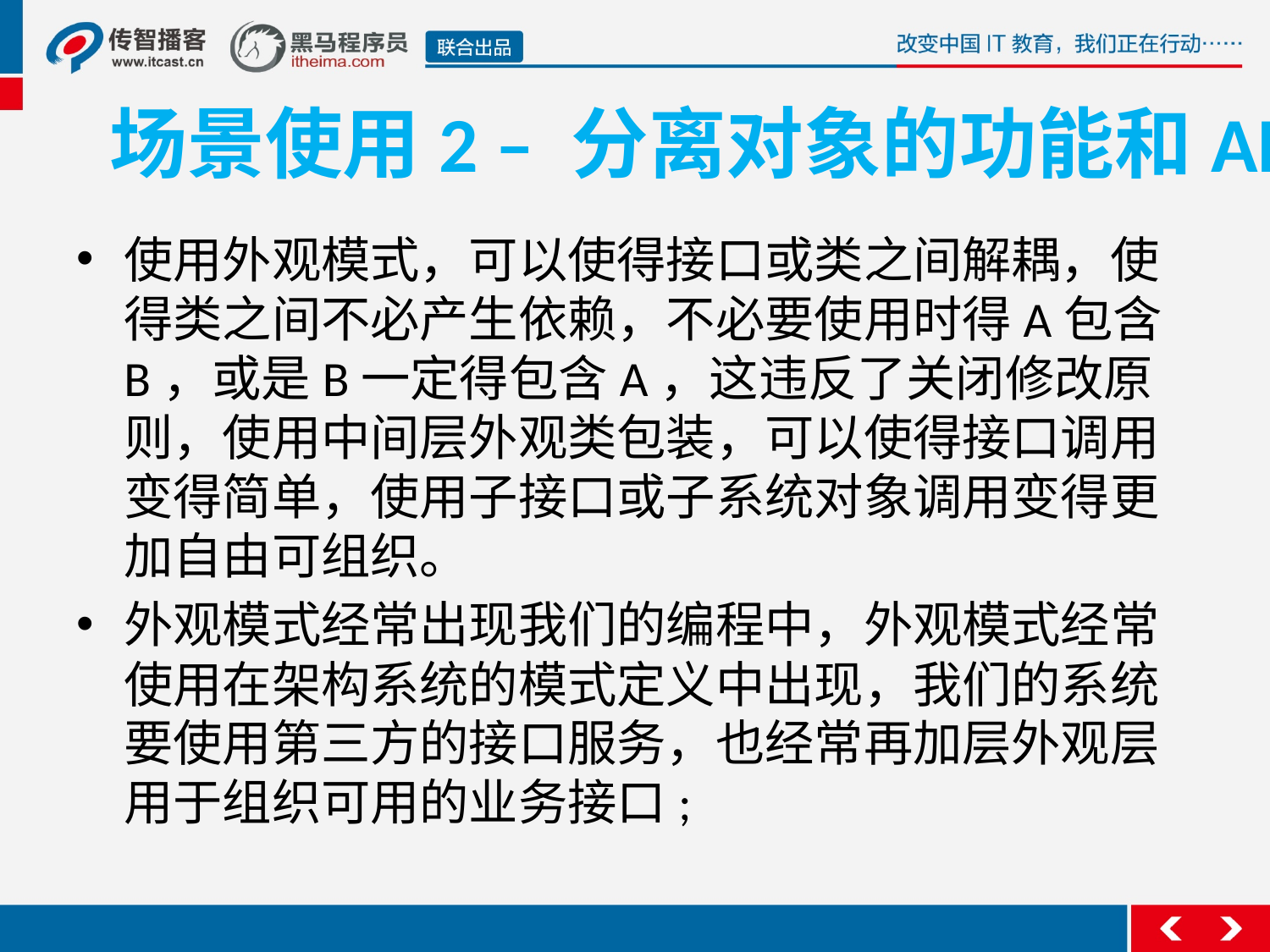

# 场景使用2 – 分离对象的功能和API
使用外观模式，可以使得接口或类之间解耦，使得类之间不必产生依赖，不必要使用时得A包含B，或是B一定得包含A，这违反了关闭修改原则，使用中间层外观类包装，可以使得接口调用变得简单，使用子接口或子系统对象调用变得更加自由可组织。
外观模式经常出现我们的编程中，外观模式经常使用在架构系统的模式定义中出现，我们的系统要使用第三方的接口服务，也经常再加层外观层用于组织可用的业务接口;